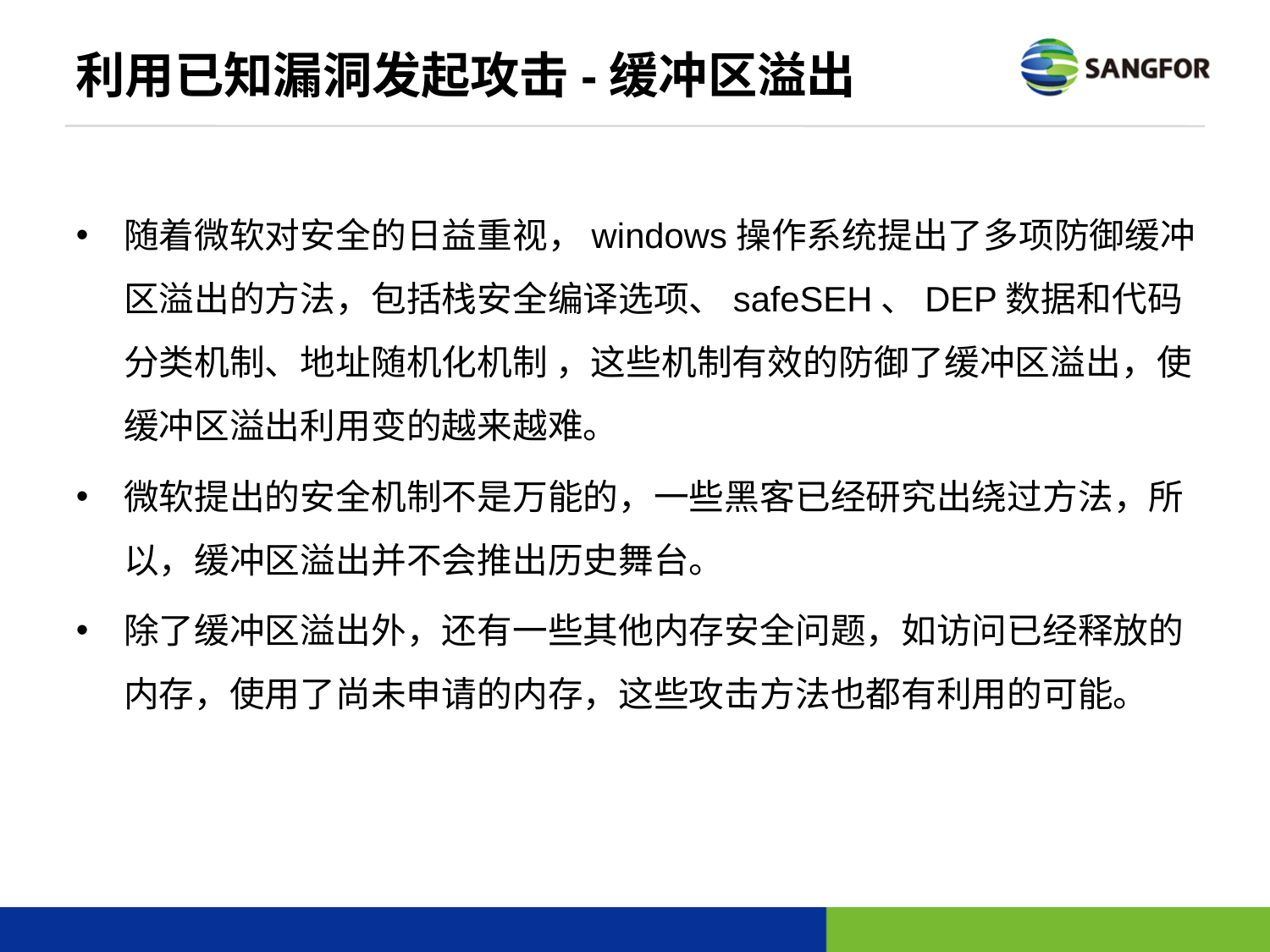

# 利用已知漏洞发起攻击-缓冲区溢出
随着微软对安全的日益重视，windows操作系统提出了多项防御缓冲区溢出的方法，包括栈安全编译选项、safeSEH、DEP数据和代码分类机制、地址随机化机制 ，这些机制有效的防御了缓冲区溢出，使缓冲区溢出利用变的越来越难。
微软提出的安全机制不是万能的，一些黑客已经研究出绕过方法，所以，缓冲区溢出并不会推出历史舞台。
除了缓冲区溢出外，还有一些其他内存安全问题，如访问已经释放的内存，使用了尚未申请的内存，这些攻击方法也都有利用的可能。